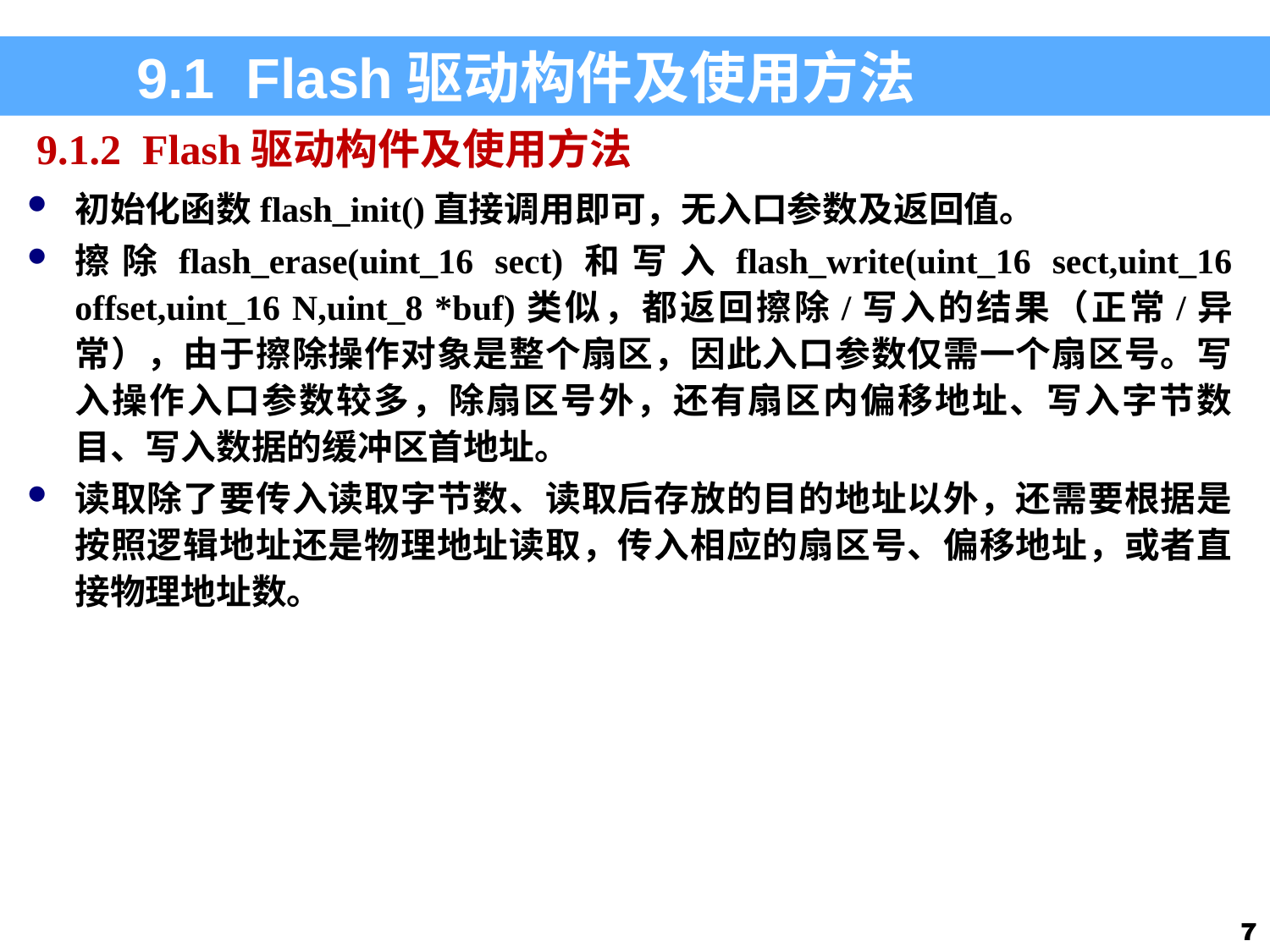

9.1  Flash驱动构件及使用方法
9.1.2  Flash驱动构件及使用方法
初始化函数flash_init()直接调用即可，无入口参数及返回值。
擦除flash_erase(uint_16 sect)和写入flash_write(uint_16 sect,uint_16 offset,uint_16 N,uint_8 *buf)类似，都返回擦除/写入的结果（正常/异常），由于擦除操作对象是整个扇区，因此入口参数仅需一个扇区号。写入操作入口参数较多，除扇区号外，还有扇区内偏移地址、写入字节数目、写入数据的缓冲区首地址。
读取除了要传入读取字节数、读取后存放的目的地址以外，还需要根据是按照逻辑地址还是物理地址读取，传入相应的扇区号、偏移地址，或者直接物理地址数。

7